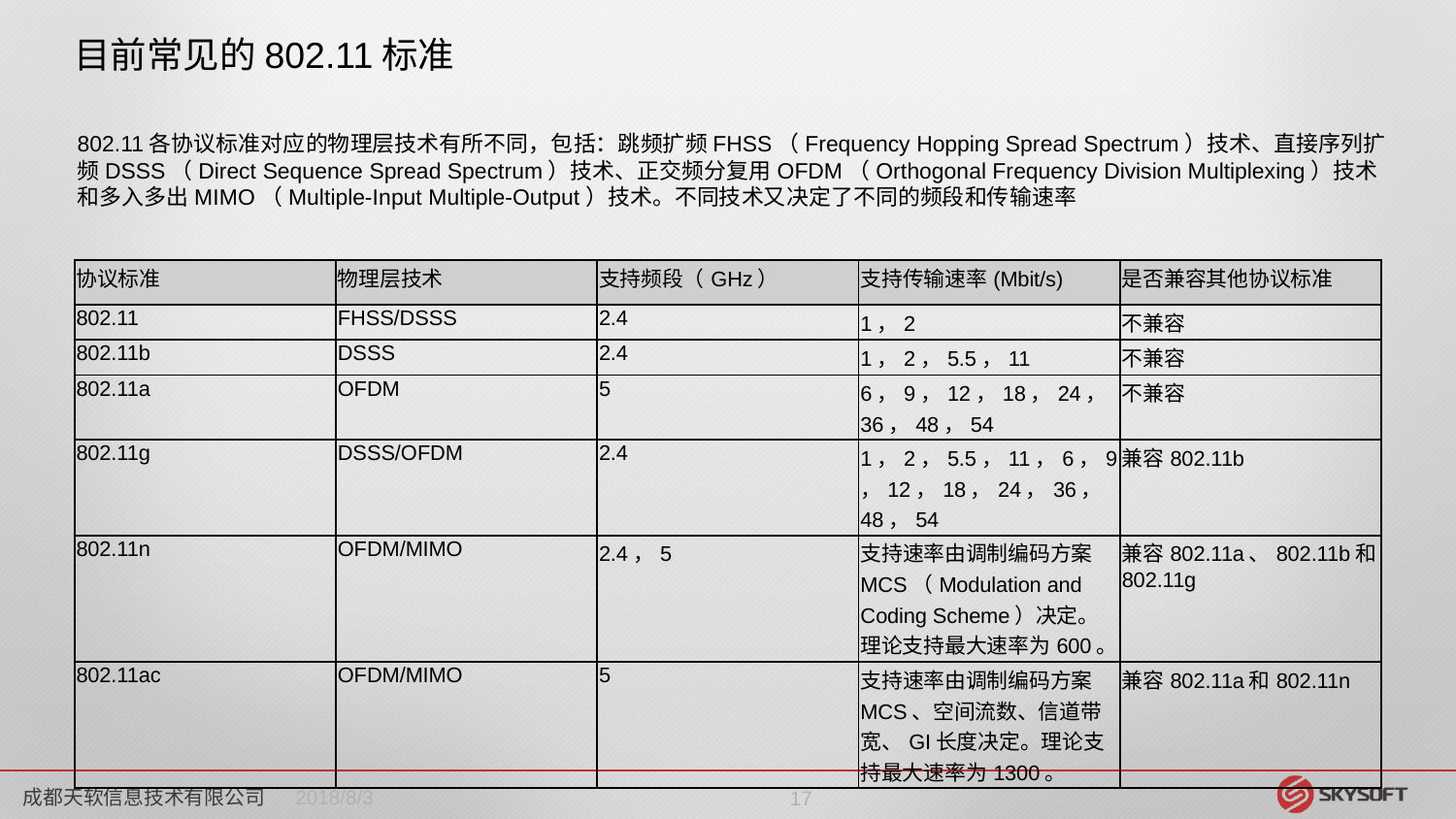

目前常见的802.11标准
802.11各协议标准对应的物理层技术有所不同，包括：跳频扩频FHSS（Frequency Hopping Spread Spectrum）技术、直接序列扩频DSSS（Direct Sequence Spread Spectrum）技术、正交频分复用OFDM（Orthogonal Frequency Division Multiplexing）技术和多入多出MIMO（Multiple-Input Multiple-Output）技术。不同技术又决定了不同的频段和传输速率
| 协议标准 | 物理层技术 | 支持频段（GHz） | 支持传输速率(Mbit/s) | 是否兼容其他协议标准 |
| --- | --- | --- | --- | --- |
| 802.11 | FHSS/DSSS | 2.4 | 1，2 | 不兼容 |
| 802.11b | DSSS | 2.4 | 1，2，5.5，11 | 不兼容 |
| 802.11a | OFDM | 5 | 6，9，12，18，24，36，48，54 | 不兼容 |
| 802.11g | DSSS/OFDM | 2.4 | 1，2，5.5，11，6，9，12，18，24，36，48，54 | 兼容802.11b |
| 802.11n | OFDM/MIMO | 2.4，5 | 支持速率由调制编码方案MCS（Modulation and Coding Scheme）决定。理论支持最大速率为600。 | 兼容802.11a、802.11b和802.11g |
| 802.11ac | OFDM/MIMO | 5 | 支持速率由调制编码方案MCS、空间流数、信道带宽、GI长度决定。理论支持最大速率为1300。 | 兼容802.11a和802.11n |
成都天软信息技术有限公司
2018/8/3
17